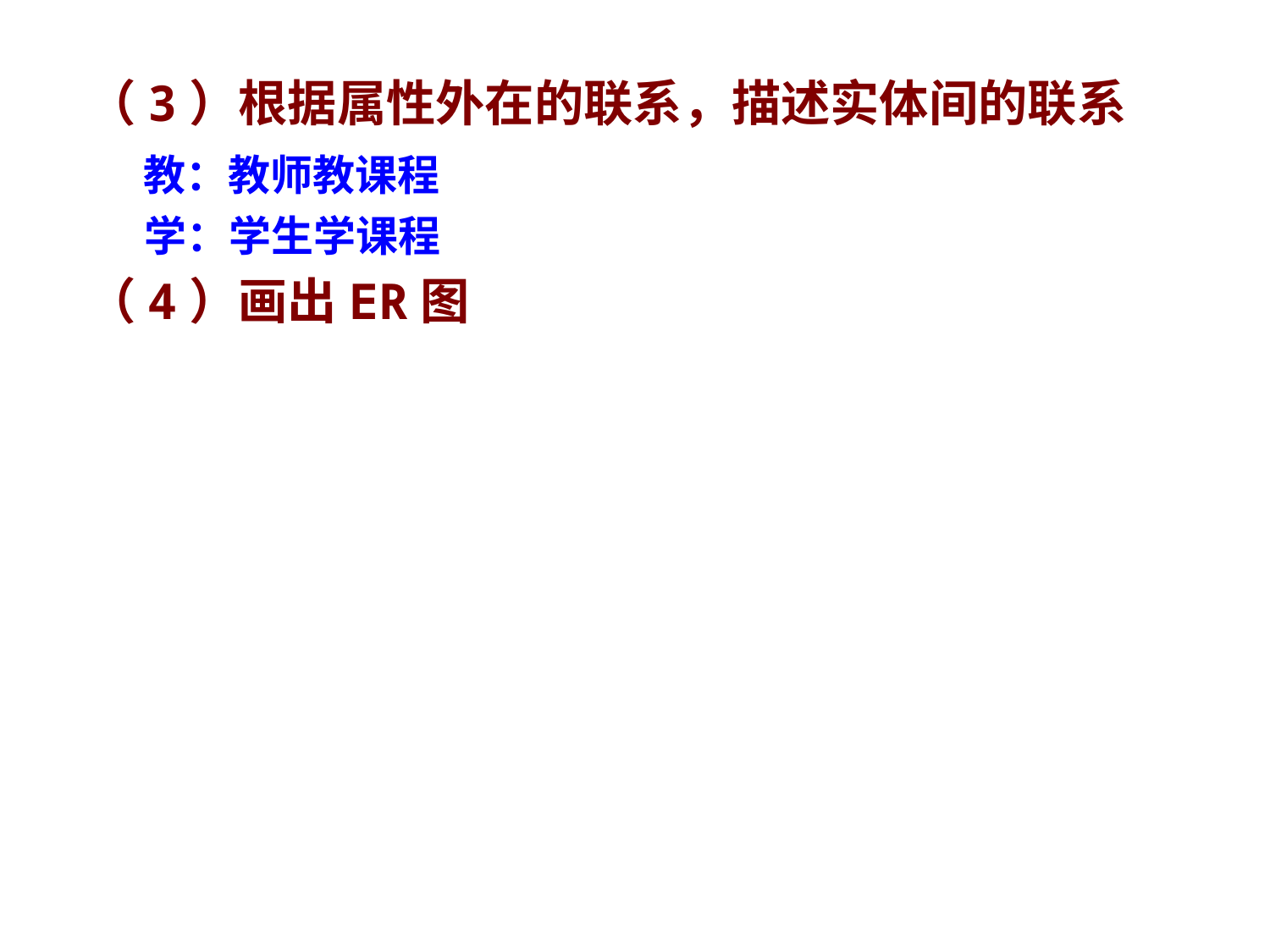

（3）根据属性外在的联系，描述实体间的联系
    教：教师教课程
     学：学生学课程
（4）画出ER图